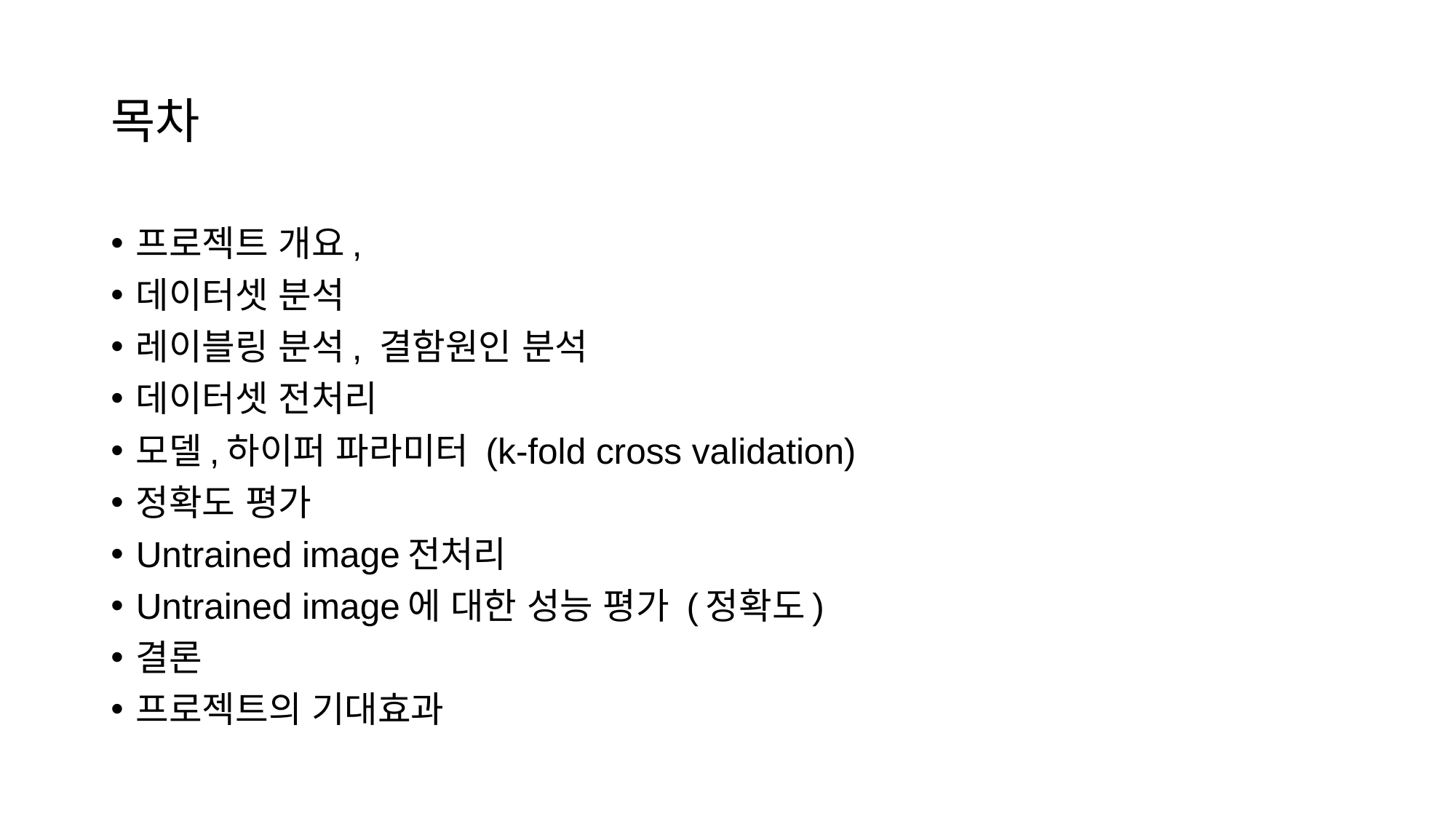

# 목차
프로젝트 개요,
데이터셋 분석
레이블링 분석, 결함원인 분석
데이터셋 전처리
모델,하이퍼 파라미터 (k-fold cross validation)
정확도 평가
Untrained image전처리
Untrained image에 대한 성능 평가 (정확도)
결론
프로젝트의 기대효과